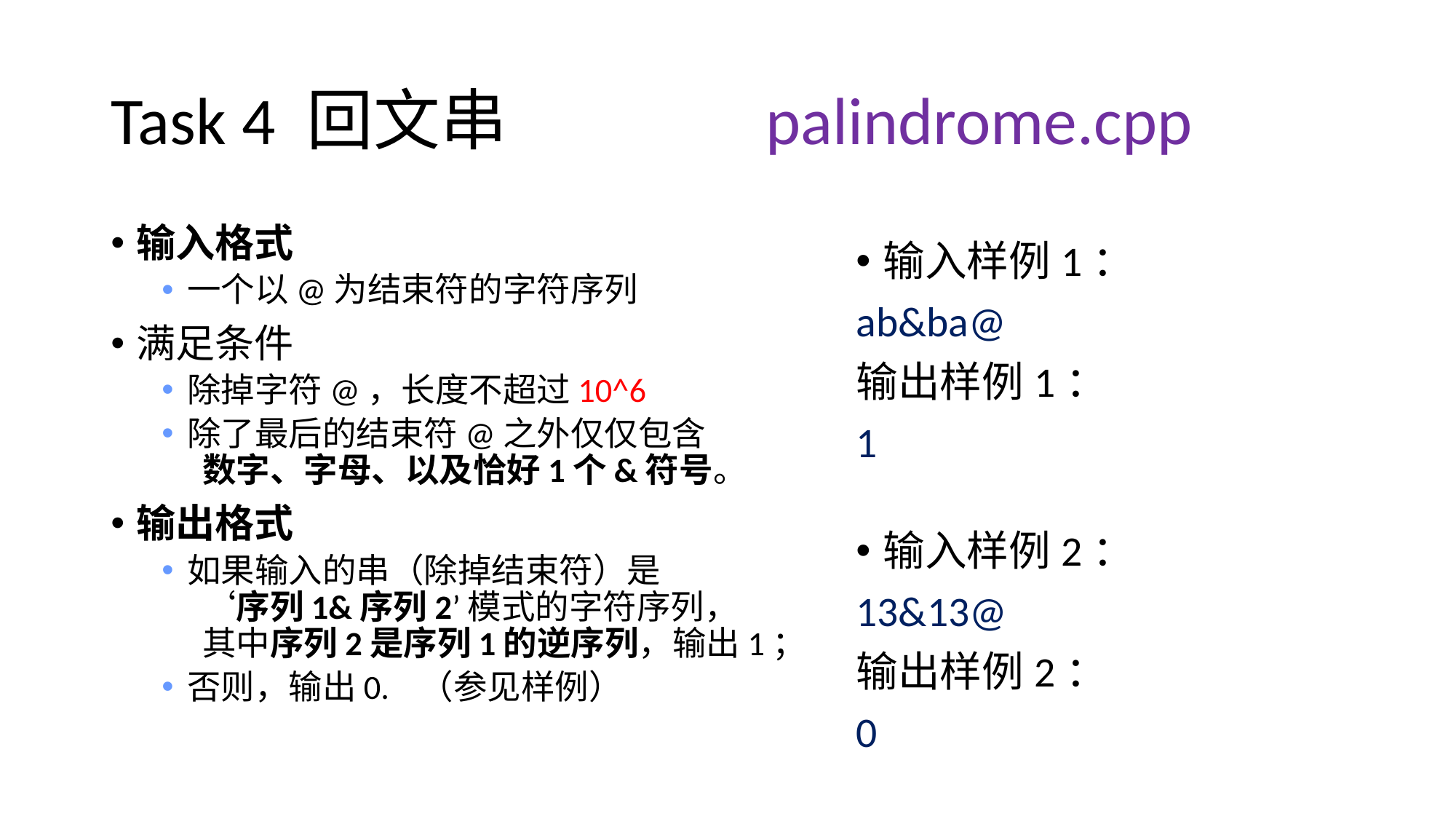

# Task 4 回文串   		palindrome.cpp
输入格式
一个以@为结束符的字符序列
满足条件
除掉字符@，长度不超过10^6
除了最后的结束符@之外仅仅包含
  数字、字母、以及恰好1个&符号。
输出格式
如果输入的串（除掉结束符）是
  ‘序列1&序列2’模式的字符序列，
  其中序列2是序列1的逆序列，输出1；
否则，输出0.   （参见样例）
输入样例1：
ab&ba@
输出样例1：
1
输入样例2：
13&13@
输出样例2：
0